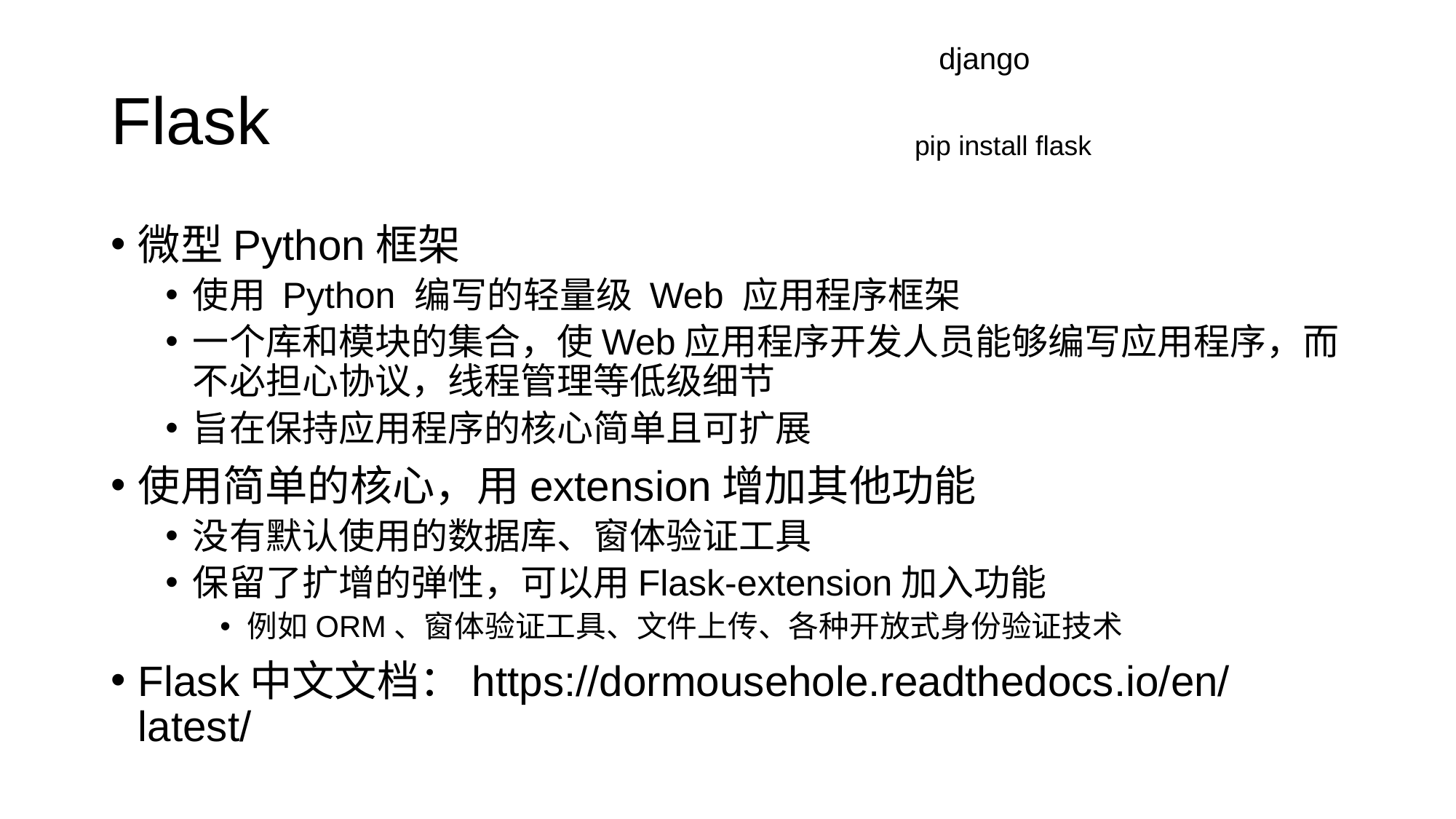

django
# Flask
pip install flask
微型Python框架
使用 Python 编写的轻量级 Web 应用程序框架
一个库和模块的集合，使Web应用程序开发人员能够编写应用程序，而不必担心协议，线程管理等低级细节
旨在保持应用程序的核心简单且可扩展
使用简单的核心，用extension增加其他功能
没有默认使用的数据库、窗体验证工具
保留了扩增的弹性，可以用Flask-extension加入功能
例如ORM、窗体验证工具、文件上传、各种开放式身份验证技术
Flask中文文档：https://dormousehole.readthedocs.io/en/latest/